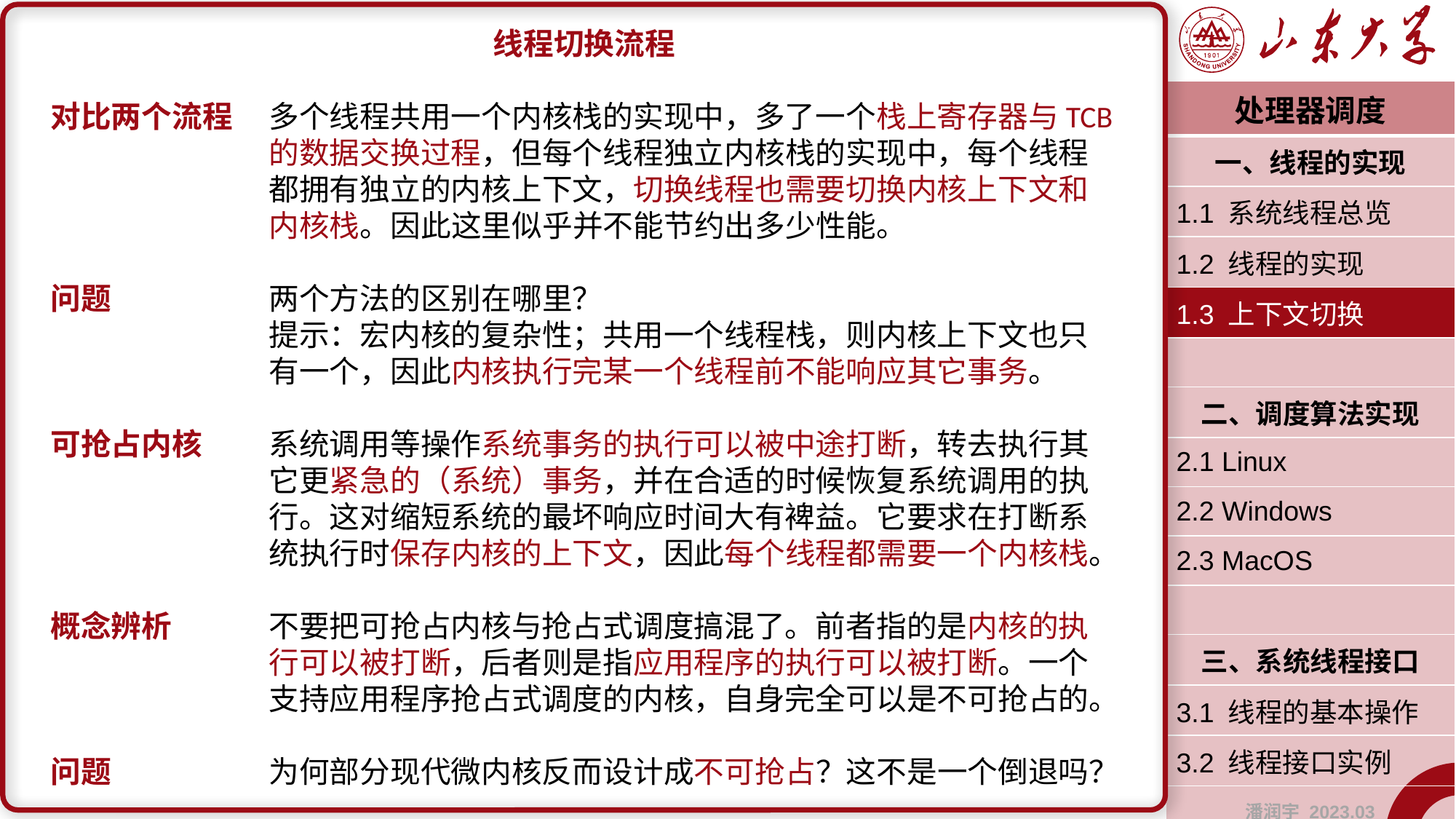

线程切换流程

对比两个流程	多个线程共用一个内核栈的实现中，多了一个栈上寄存器与TCB		的数据交换过程，但每个线程独立内核栈的实现中，每个线程		都拥有独立的内核上下文，切换线程也需要切换内核上下文和		内核栈。因此这里似乎并不能节约出多少性能。

问题		两个方法的区别在哪里？
		提示：宏内核的复杂性；共用一个线程栈，则内核上下文也只		有一个，因此内核执行完某一个线程前不能响应其它事务。

可抢占内核	系统调用等操作系统事务的执行可以被中途打断，转去执行其		它更紧急的（系统）事务，并在合适的时候恢复系统调用的执		行。这对缩短系统的最坏响应时间大有裨益。它要求在打断系		统执行时保存内核的上下文，因此每个线程都需要一个内核栈。

概念辨析	不要把可抢占内核与抢占式调度搞混了。前者指的是内核的执		行可以被打断，后者则是指应用程序的执行可以被打断。一个		支持应用程序抢占式调度的内核，自身完全可以是不可抢占的。

问题		为何部分现代微内核反而设计成不可抢占？这不是一个倒退吗？
| 处理器调度 |
| --- |
| 一、线程的实现 |
| 1.1 系统线程总览 |
| 1.2 线程的实现 |
| 1.3 上下文切换 |
|  |
| 二、调度算法实现 |
| 2.1 Linux |
| 2.2 Windows |
| 2.3 MacOS |
|  |
| 三、系统线程接口 |
| 3.1 线程的基本操作 |
| 3.2 线程接口实例 |
| 潘润宇 2023.03 |